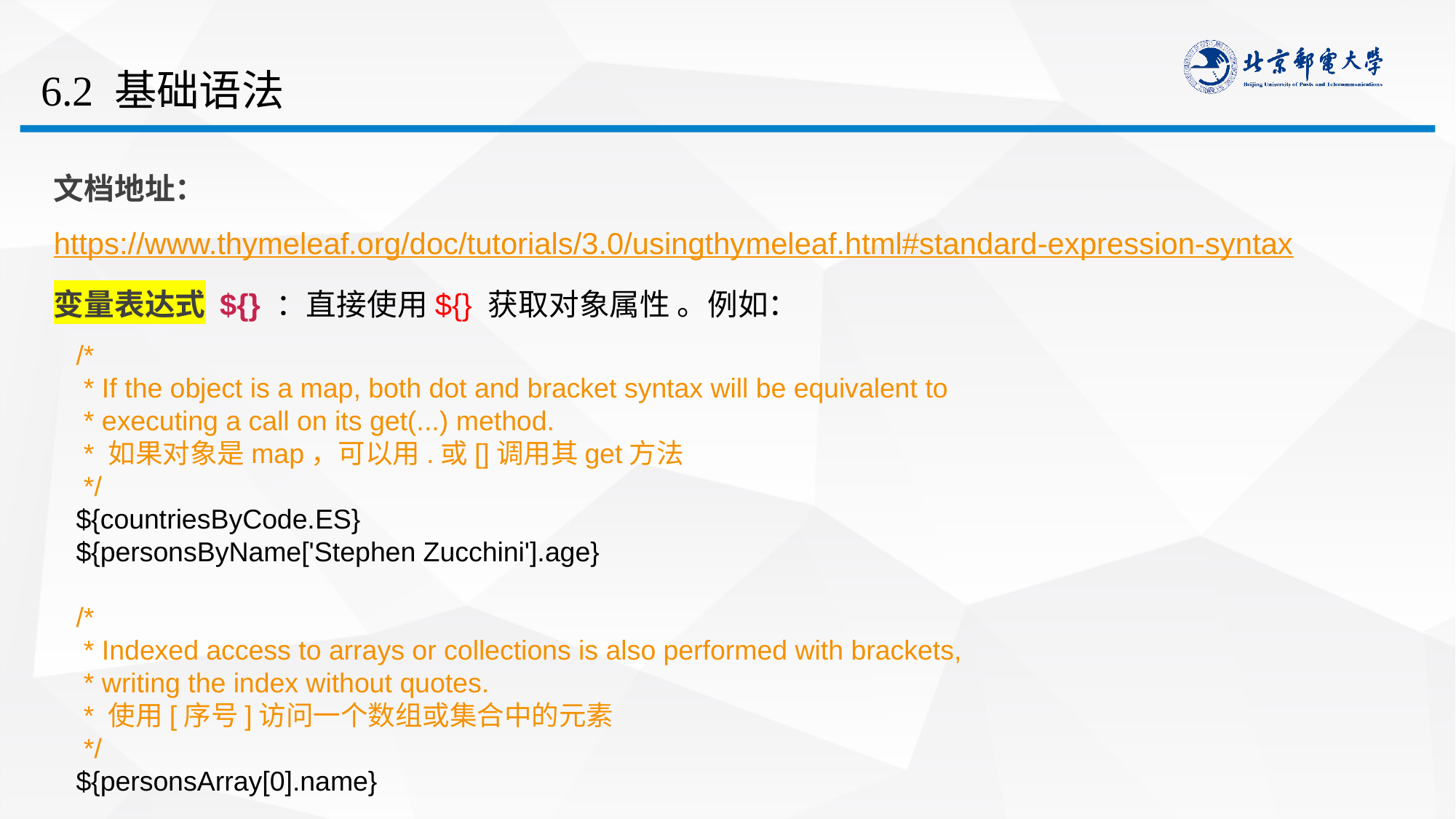

# 6.2 基础语法
文档地址：https://www.thymeleaf.org/doc/tutorials/3.0/usingthymeleaf.html#standard-expression-syntax
变量表达式 ${} ：直接使用${} 获取对象属性 。例如：

/*
 * If the object is a map, both dot and bracket syntax will be equivalent to
 * executing a call on its get(...) method.
 * 如果对象是map，可以用.或[]调用其get方法
 */
${countriesByCode.ES}
${personsByName['Stephen Zucchini'].age}

/*
 * Indexed access to arrays or collections is also performed with brackets,
 * writing the index without quotes.
 * 使用[序号]访问一个数组或集合中的元素
 */
${personsArray[0].name}